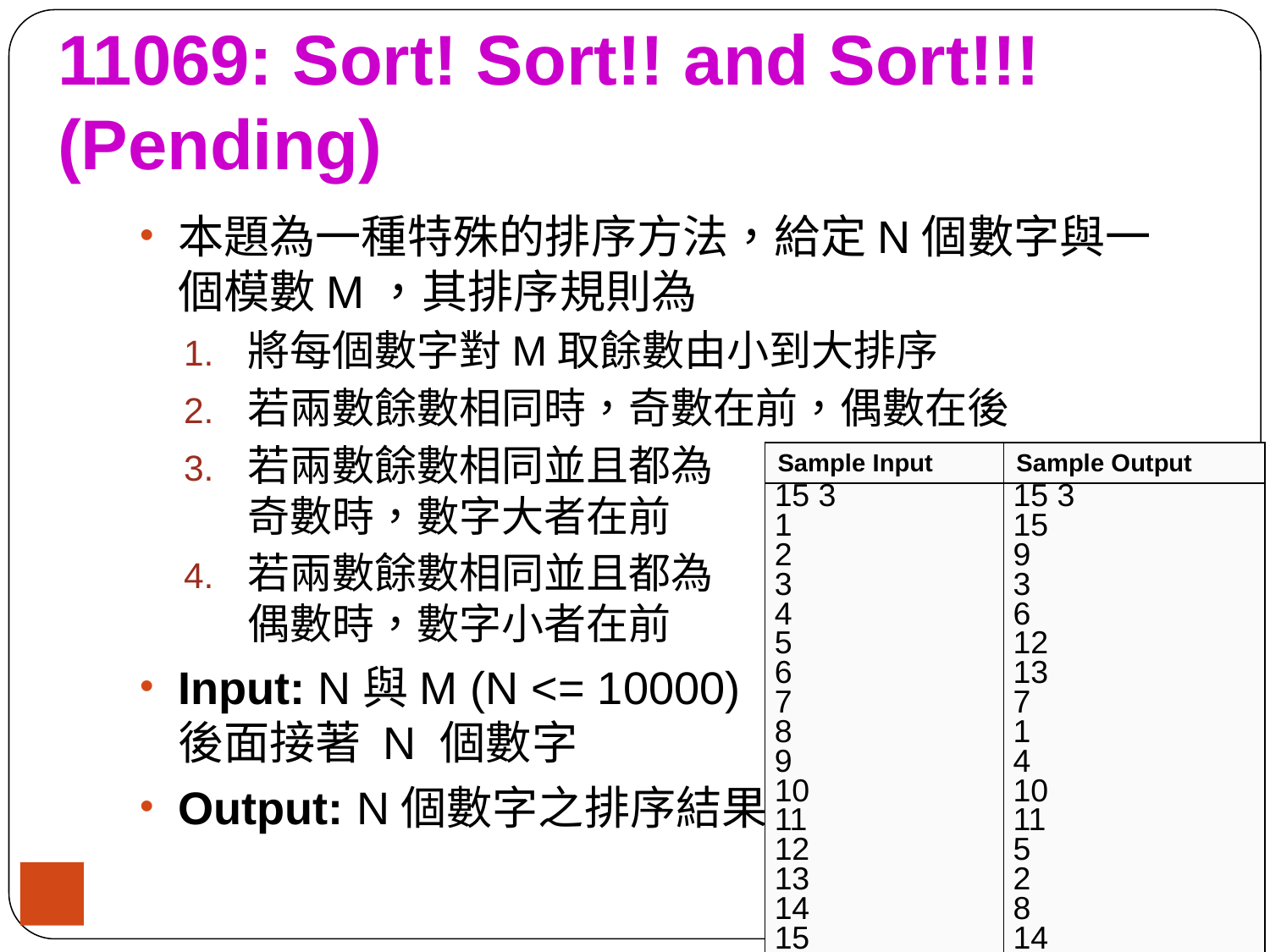

# 11069: Sort! Sort!! and Sort!!! (Pending)
本題為一種特殊的排序方法，給定N個數字與一個模數M，其排序規則為
將每個數字對M取餘數由小到大排序
若兩數餘數相同時，奇數在前，偶數在後
若兩數餘數相同並且都為
奇數時，數字大者在前
若兩數餘數相同並且都為
偶數時，數字小者在前
Input: N與M (N <= 10000)，
後面接著 N 個數字
Output: N個數字之排序結果
| Sample Input | Sample Output |
| --- | --- |
| 15 3 1 2 3 4 5 6 7 8 9 10 11 12 13 14 15 0 0 | 15 3 15 9 3 6 12 13 7 1 4 10 11 5 2 8 14 0 0 |